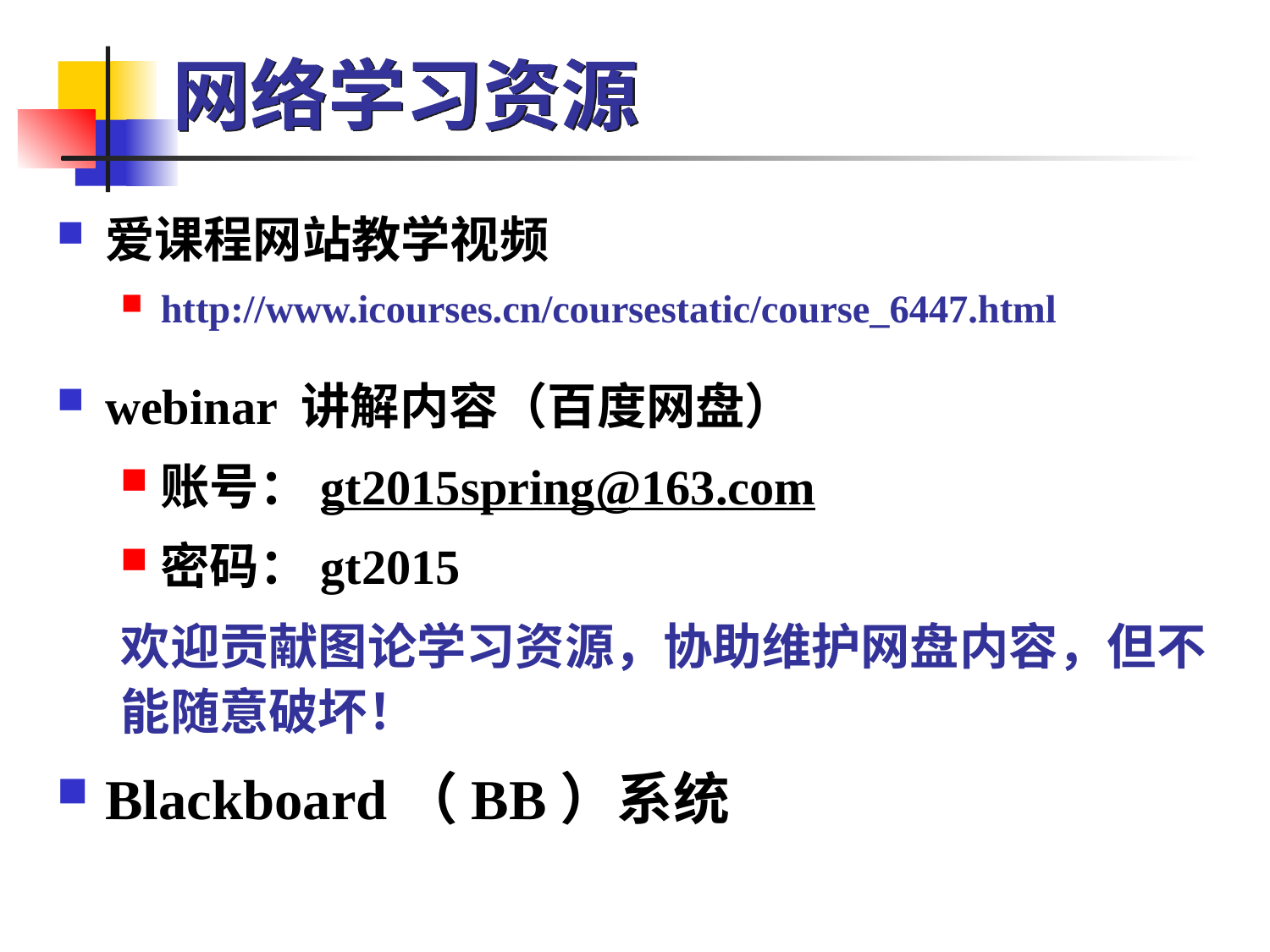

# 网络学习资源
爱课程网站教学视频
http://www.icourses.cn/coursestatic/course_6447.html
webinar 讲解内容（百度网盘）
账号：gt2015spring@163.com
密码：gt2015
欢迎贡献图论学习资源，协助维护网盘内容，但不能随意破坏！
Blackboard（BB）系统